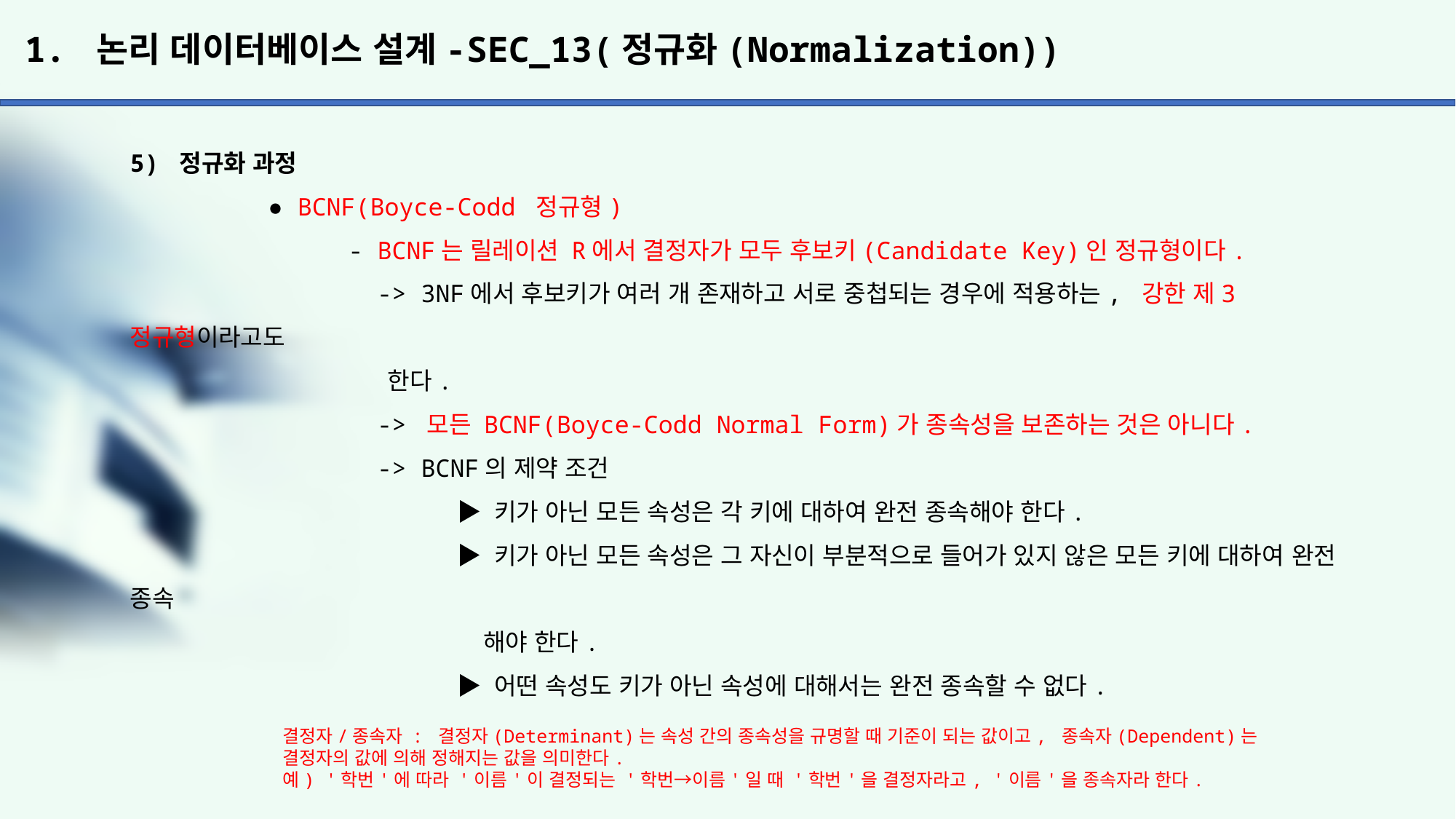

# 1. 논리 데이터베이스 설계-SEC_13(정규화(Normalization))
5) 정규화 과정
	  ● BCNF(Boyce-Codd 정규형)
		- BCNF는 릴레이션 R에서 결정자가 모두 후보키(Candidate Key)인 정규형이다.
		  -> 3NF에서 후보키가 여러 개 존재하고 서로 중첩되는 경우에 적용하는, 강한 제3정규형이라고도
		     한다.
		  -> 모든 BCNF(Boyce-Codd Normal Form)가 종속성을 보존하는 것은 아니다.
		  -> BCNF의 제약 조건
			▶ 키가 아닌 모든 속성은 각 키에 대하여 완전 종속해야 한다.
			▶ 키가 아닌 모든 속성은 그 자신이 부분적으로 들어가 있지 않은 모든 키에 대하여 완전 종속
			   해야 한다.
			▶ 어떤 속성도 키가 아닌 속성에 대해서는 완전 종속할 수 없다.
결정자/종속자 : 결정자(Determinant)는 속성 간의 종속성을 규명할 때 기준이 되는 값이고, 종속자(Dependent)는 결정자의 값에 의해 정해지는 값을 의미한다.
예) '학번'에 따라 '이름'이 결정되는 '학번→이름'일 때 '학번'을 결정자라고, '이름'을 종속자라 한다.